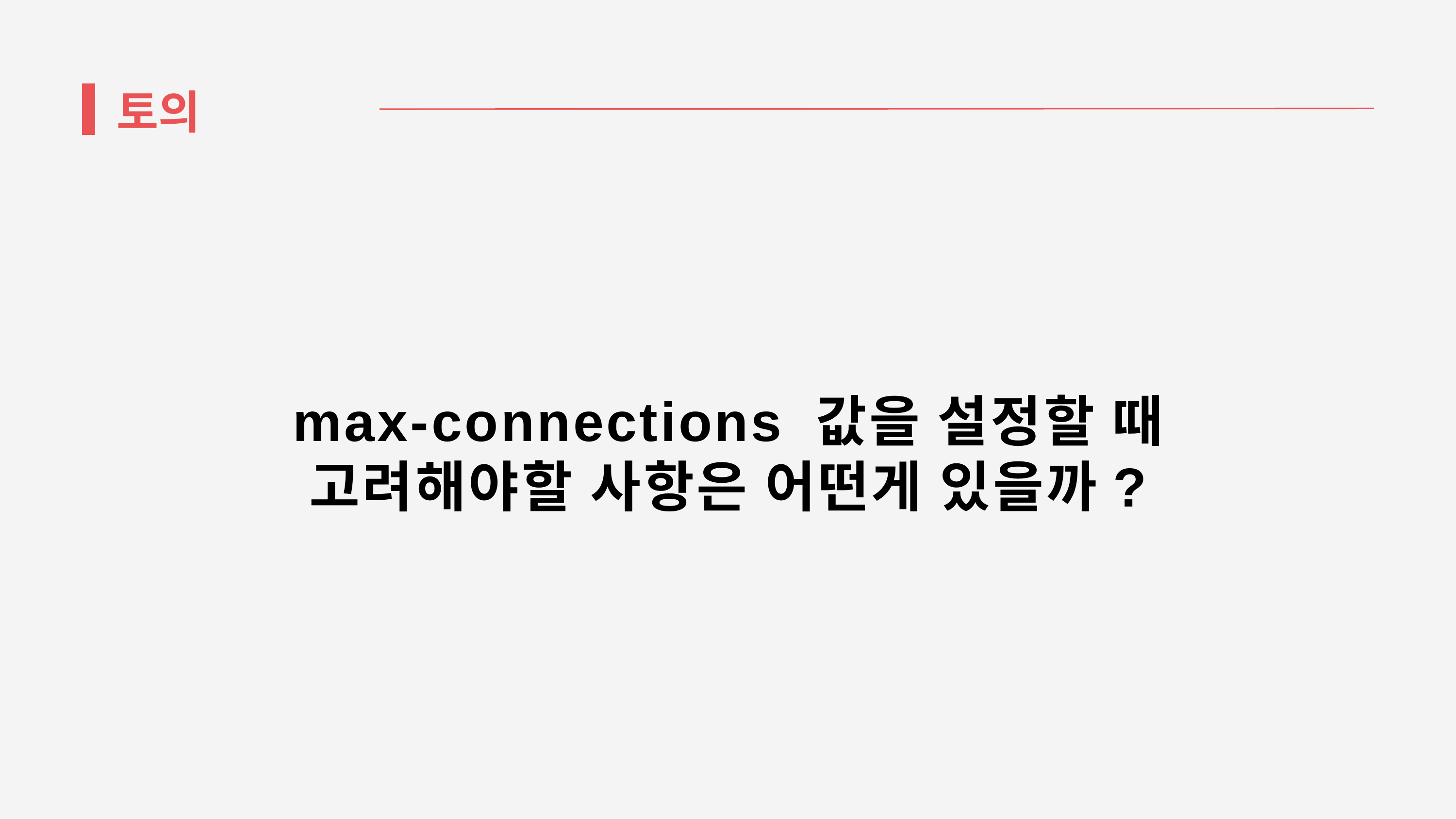

토의

max-connections 값을 설정할 때
고려해야할 사항은 어떤게 있을까?